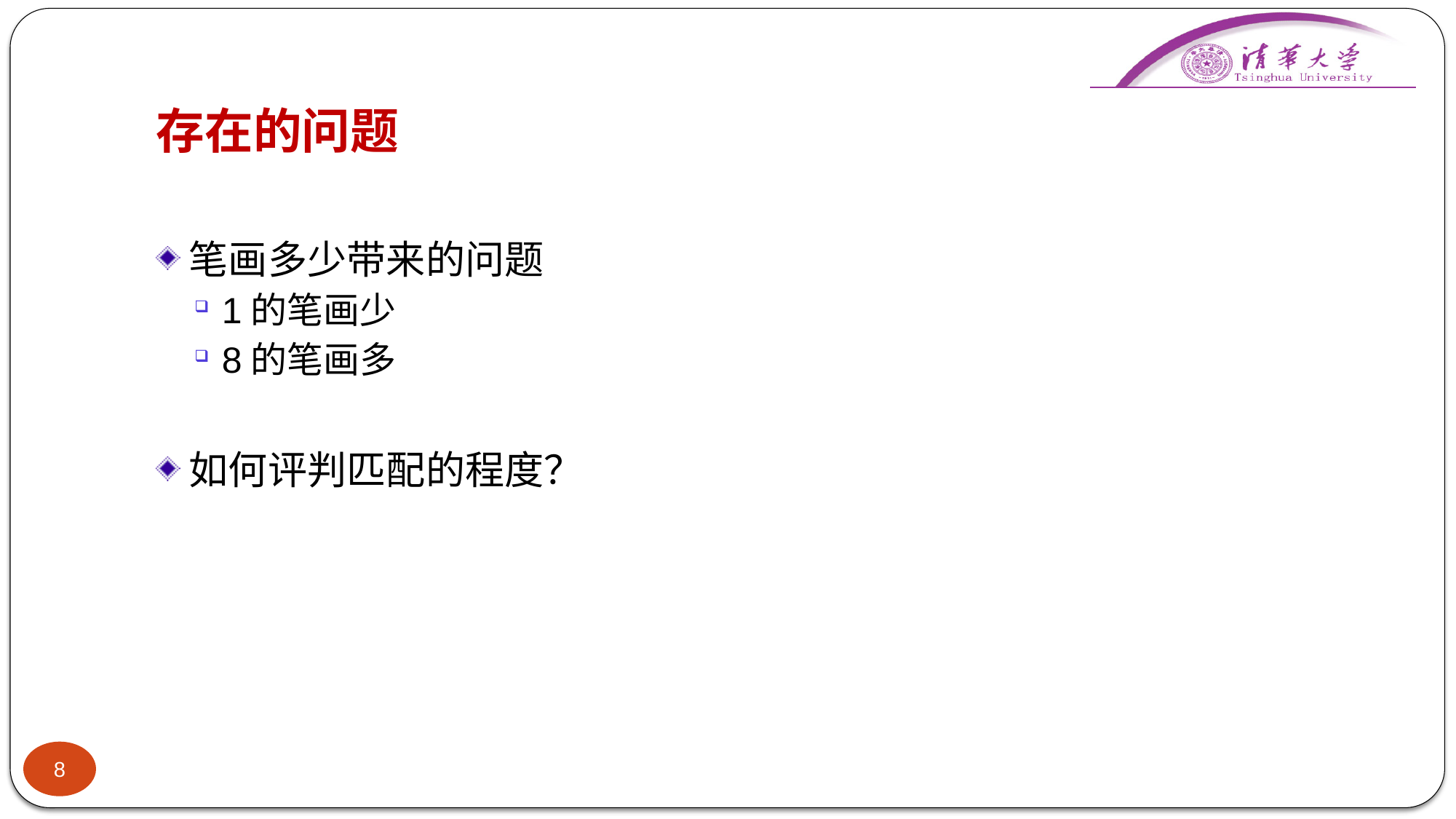

# 存在的问题

笔画多少带来的问题
1的笔画少
8的笔画多

如何评判匹配的程度？
8